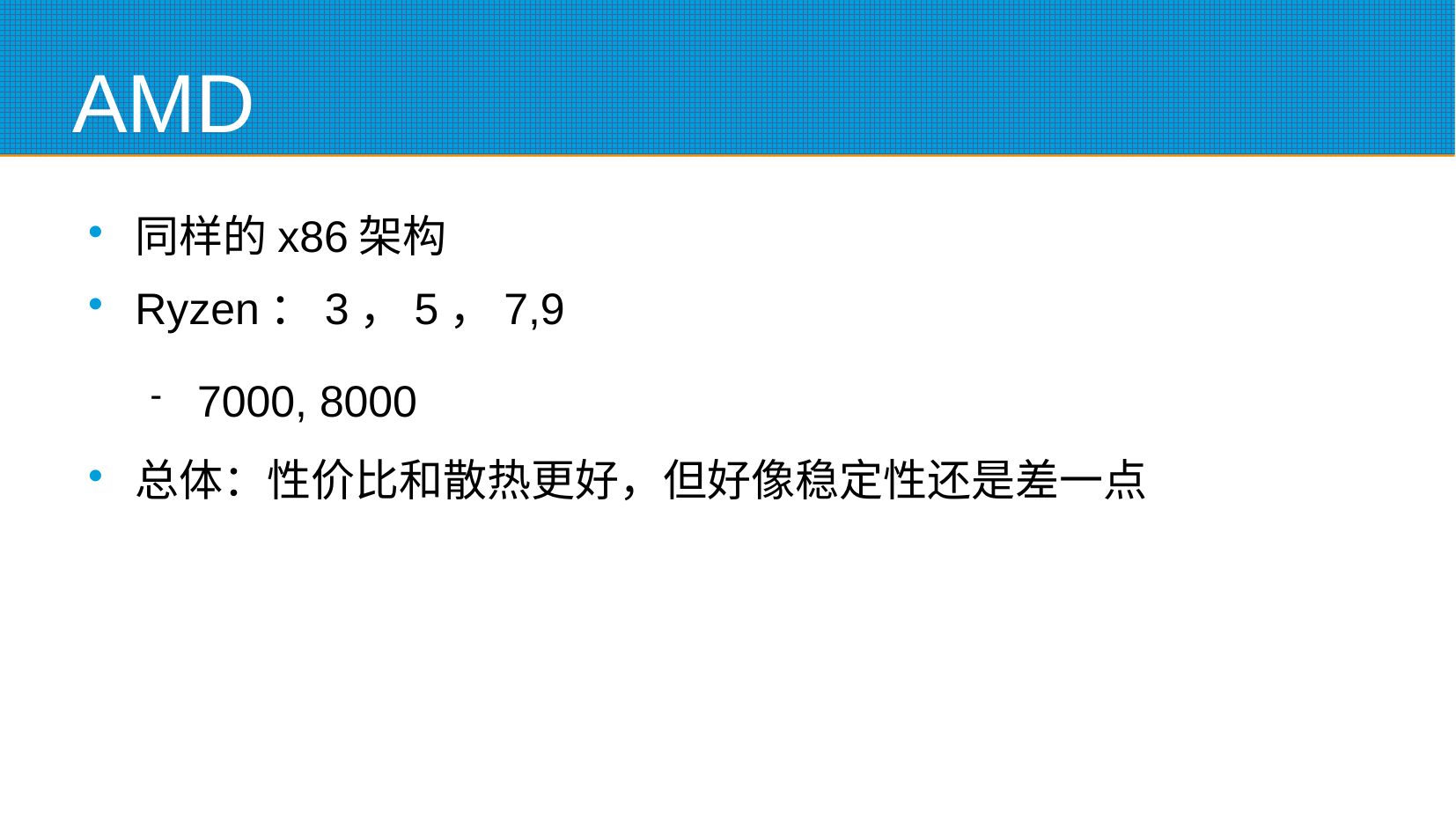

# AMD
同样的x86架构
Ryzen：3，5，7,9
7000, 8000
总体：性价比和散热更好，但好像稳定性还是差一点